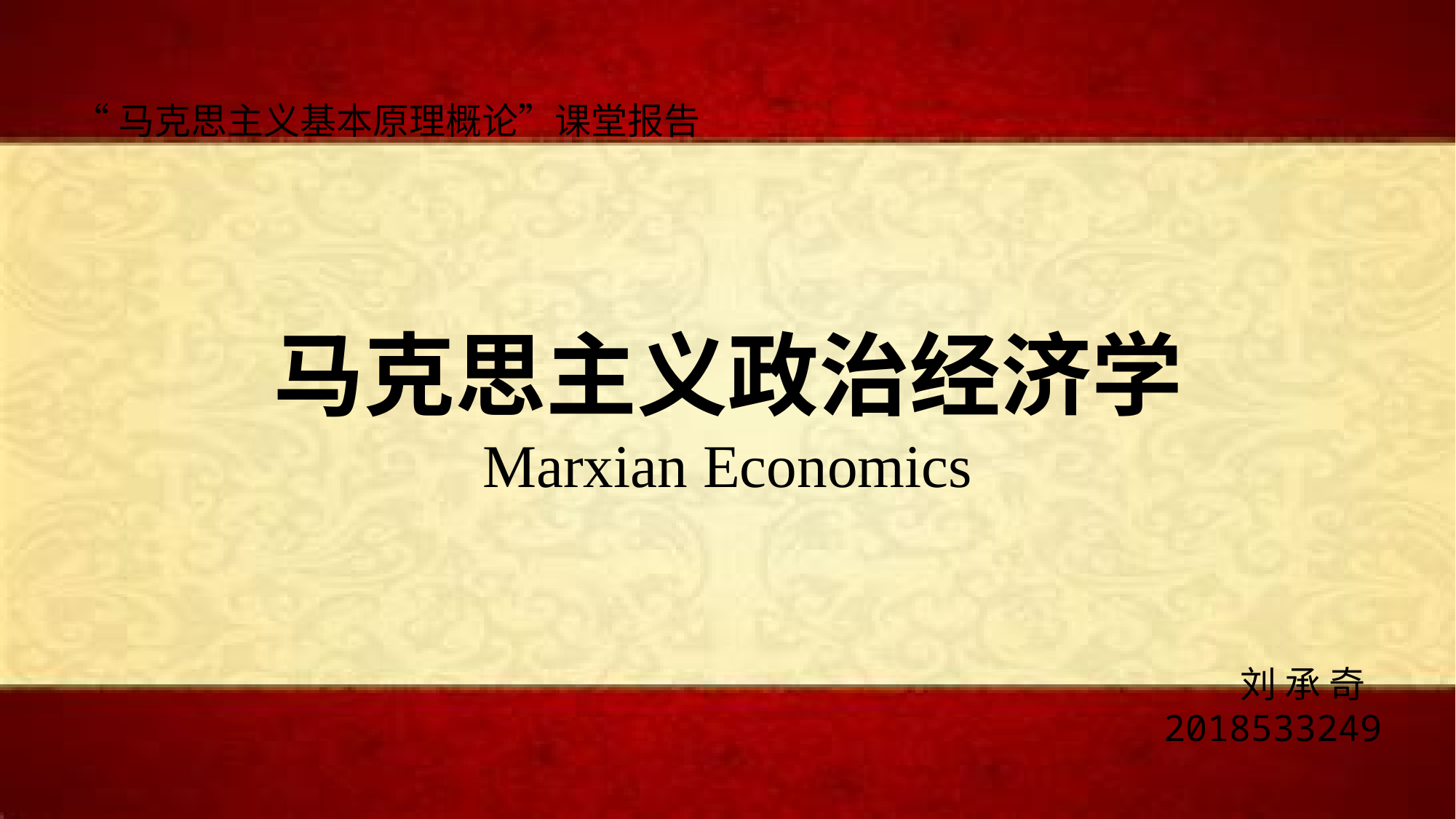

“马克思主义基本原理概论”课堂报告
马克思主义政治经济学
Marxian Economics
刘 承 奇
2018533249